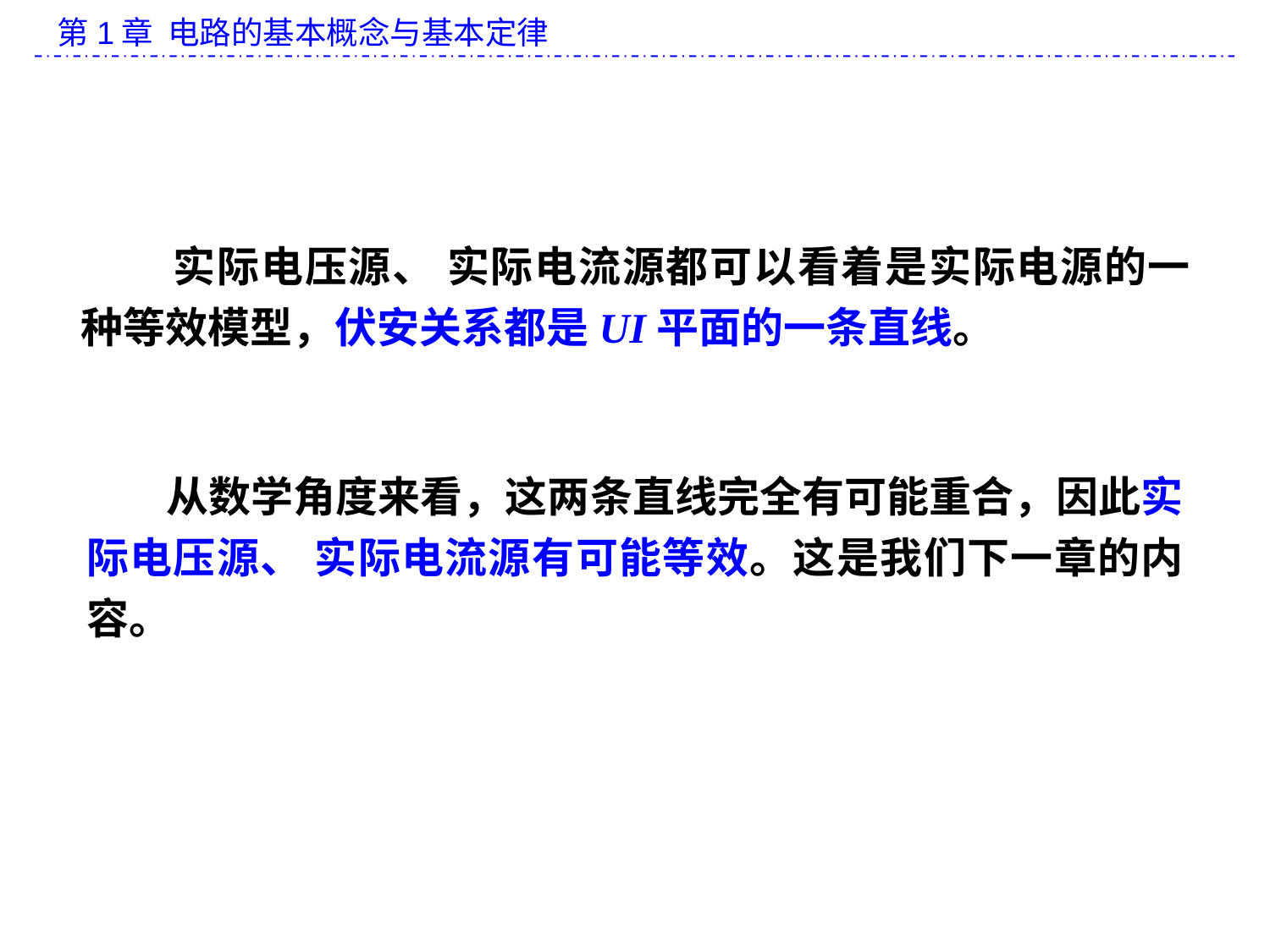

实际电压源、 实际电流源都可以看着是实际电源的一种等效模型，伏安关系都是UI平面的一条直线。
从数学角度来看，这两条直线完全有可能重合，因此实际电压源、 实际电流源有可能等效。这是我们下一章的内容。